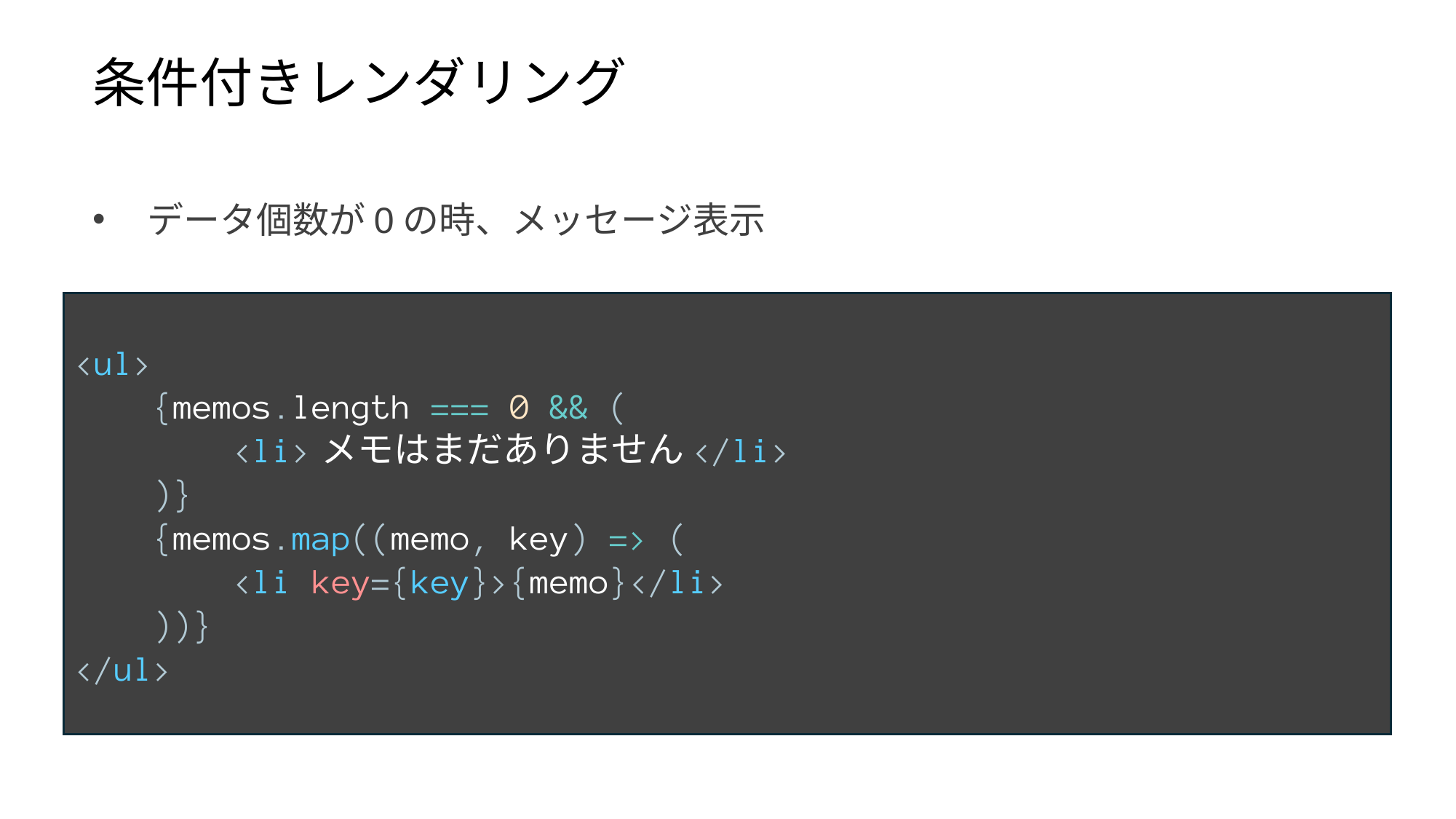

条件付きレンダリング
データ個数が0の時、メッセージ表示
<ul>
    {memos.length === 0 && (
        <li>メモはまだありません</li>
    )}
    {memos.map((memo, key) => (
        <li key={key}>{memo}</li>
    ))}
</ul>